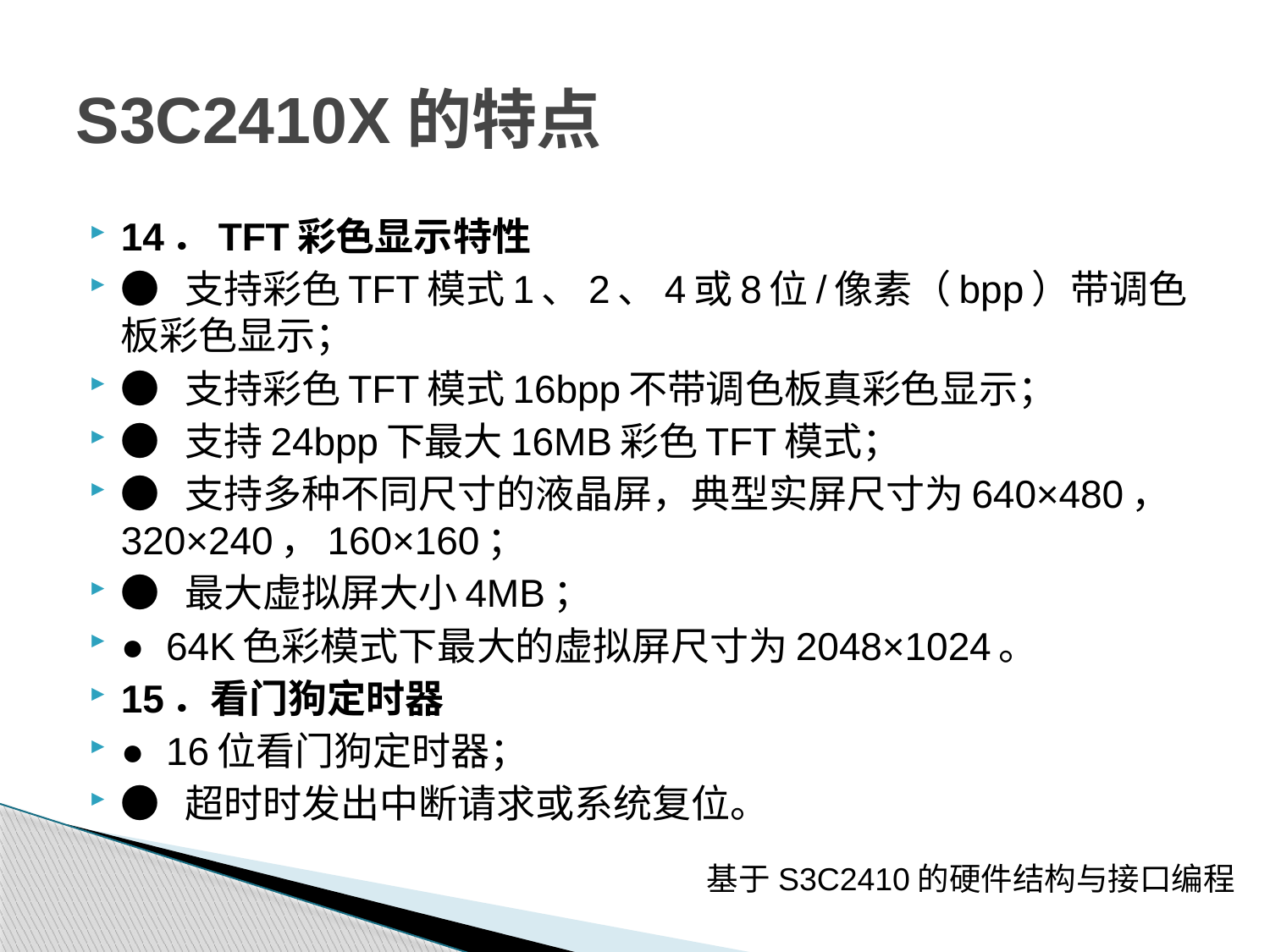

# S3C2410X的特点
14．TFT彩色显示特性
●  支持彩色TFT模式1、2、4或8位/像素（bpp）带调色板彩色显示；
●  支持彩色TFT模式16bpp不带调色板真彩色显示；
●  支持24bpp下最大16MB彩色TFT模式；
●  支持多种不同尺寸的液晶屏，典型实屏尺寸为640×480，320×240，160×160；
●  最大虚拟屏大小4MB；
●  64K色彩模式下最大的虚拟屏尺寸为2048×1024。
15．看门狗定时器
●  16位看门狗定时器；
●  超时时发出中断请求或系统复位。

基于S3C2410的硬件结构与接口编程